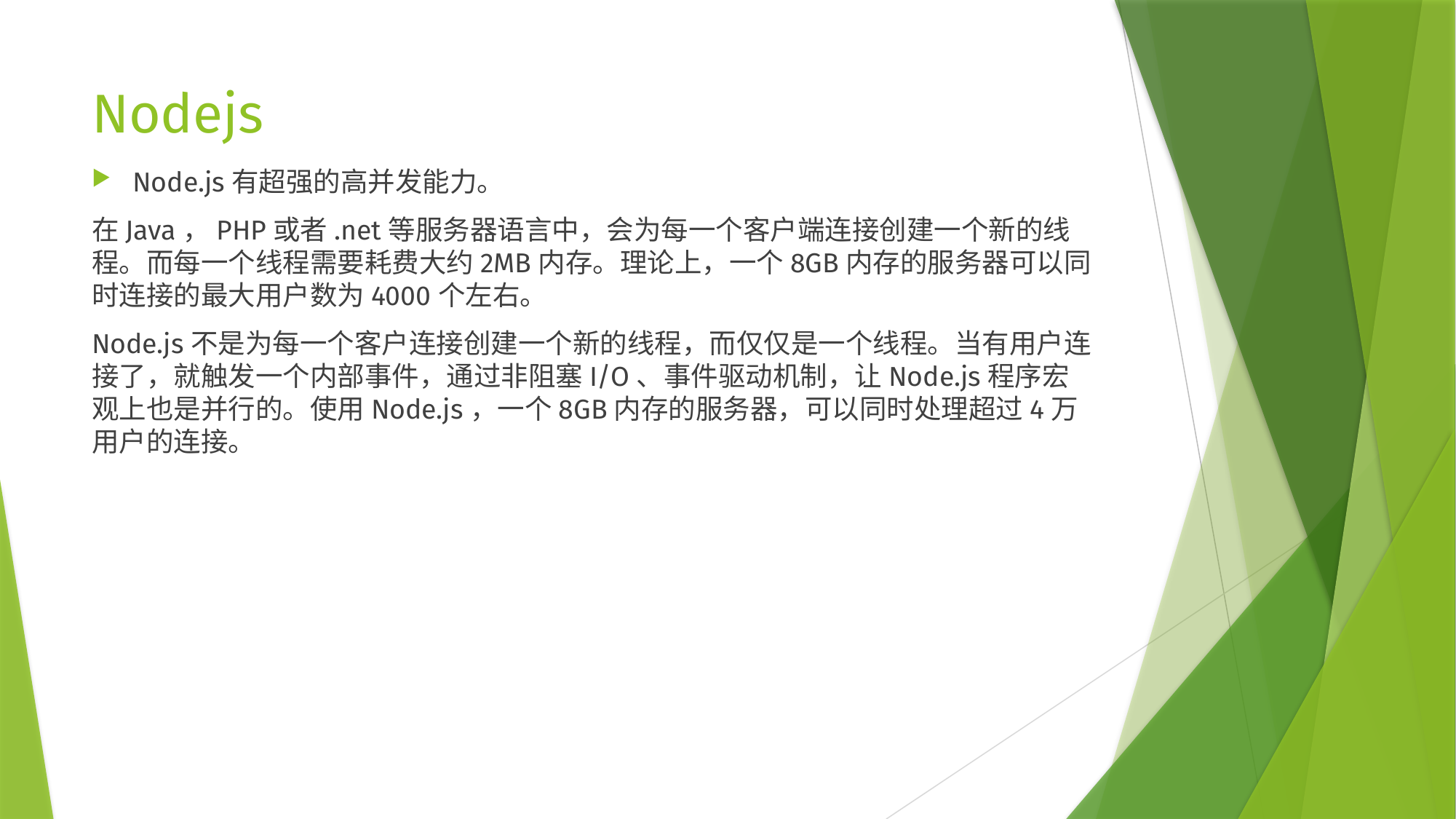

# Nodejs
Node.js有超强的高并发能力。
在Java，PHP或者.net等服务器语言中，会为每一个客户端连接创建一个新的线程。而每一个线程需要耗费大约2MB内存。理论上，一个8GB内存的服务器可以同时连接的最大用户数为4000个左右。
Node.js不是为每一个客户连接创建一个新的线程，而仅仅是一个线程。当有用户连接了，就触发一个内部事件，通过非阻塞I/O、事件驱动机制，让Node.js程序宏观上也是并行的。使用Node.js，一个8GB内存的服务器，可以同时处理超过4万用户的连接。